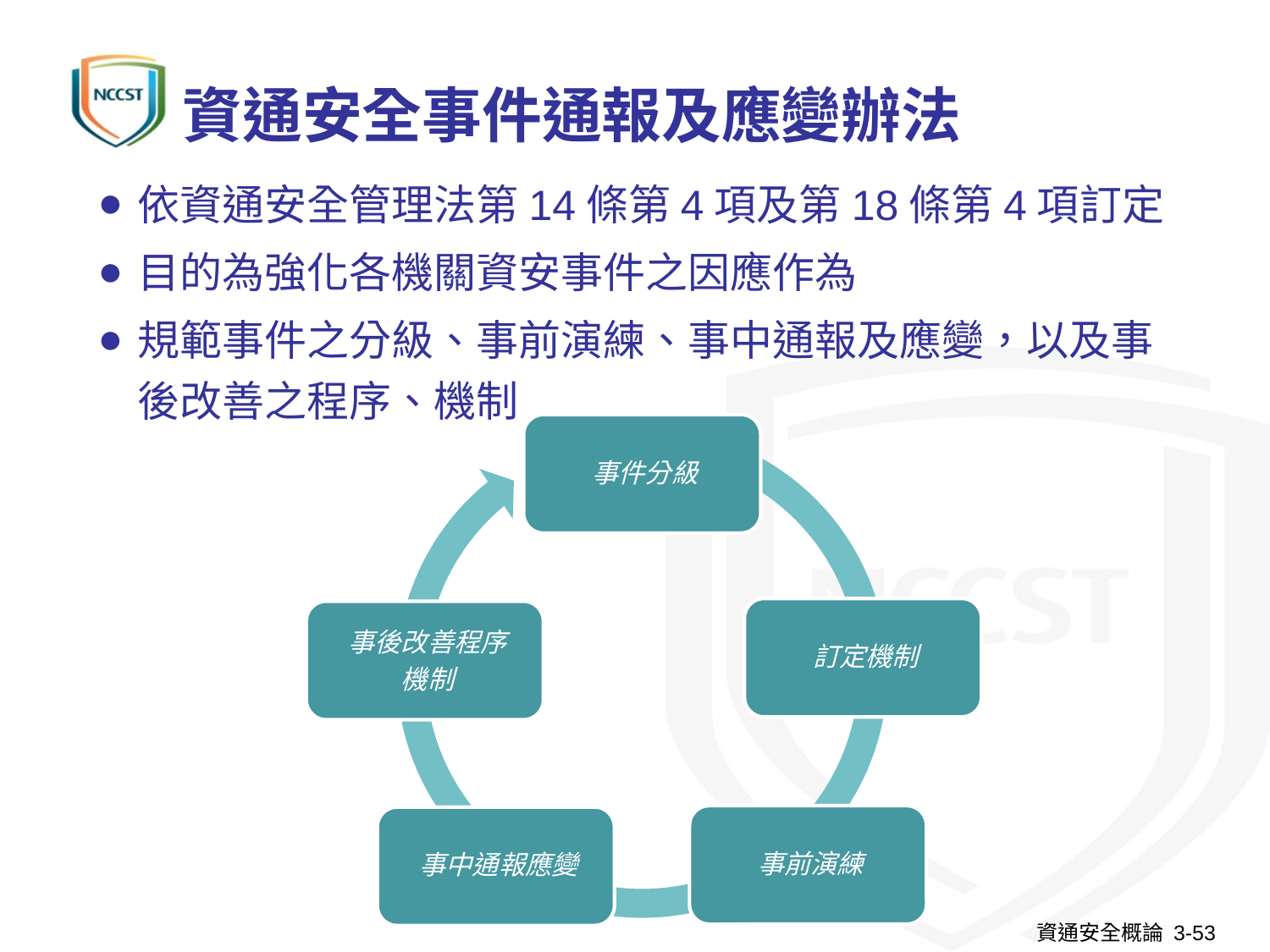

# 資通安全事件通報及應變辦法
依資通安全管理法第14條第4項及第18條第4項訂定
目的為強化各機關資安事件之因應作為
規範事件之分級、事前演練、事中通報及應變，以及事後改善之程序、機制
事件分級
訂定機制
事前演練
事中通報應變
事後改善程序
機制